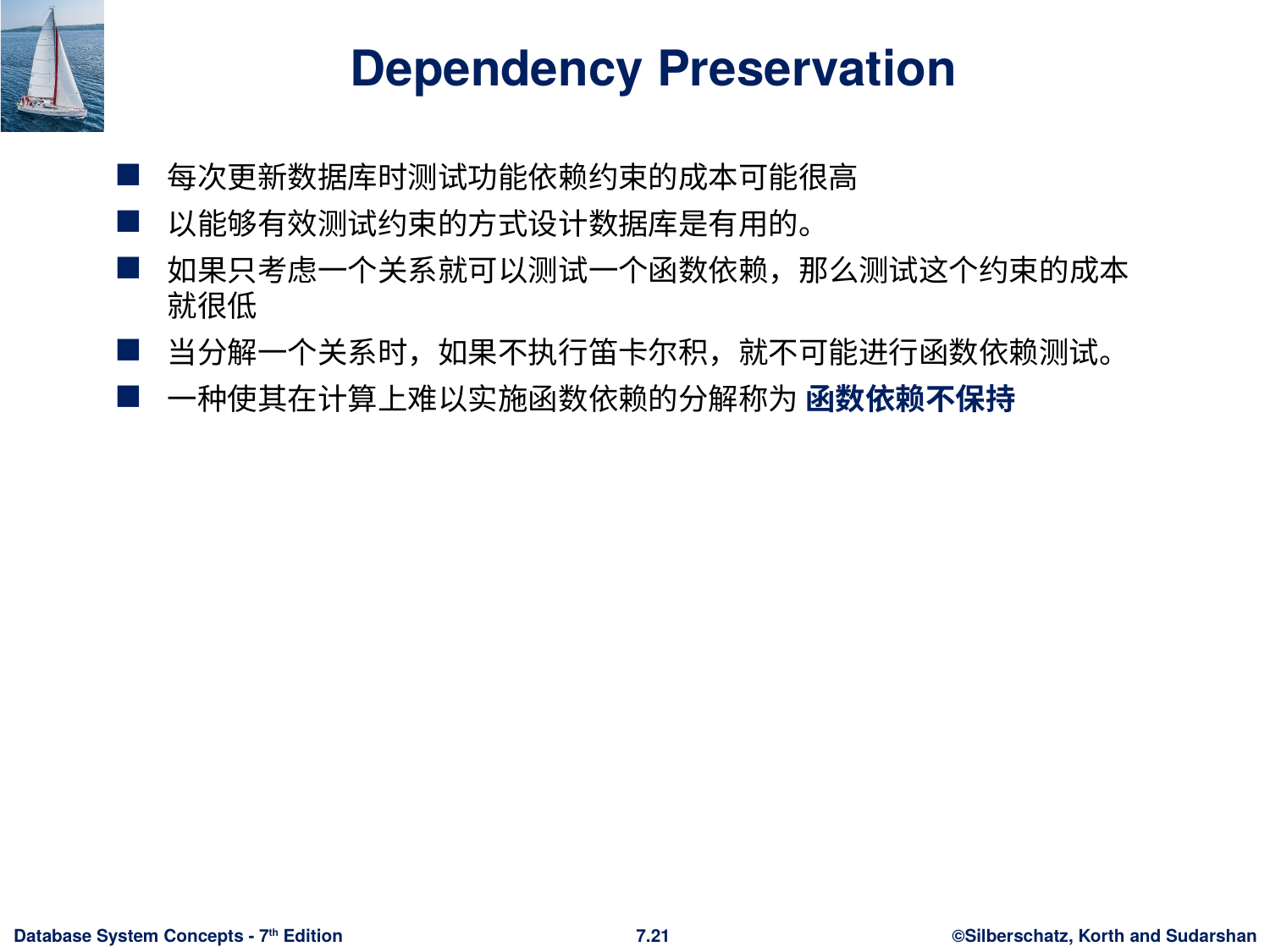

# Dependency Preservation
每次更新数据库时测试功能依赖约束的成本可能很高
以能够有效测试约束的方式设计数据库是有用的。
如果只考虑一个关系就可以测试一个函数依赖，那么测试这个约束的成本就很低
当分解一个关系时，如果不执行笛卡尔积，就不可能进行函数依赖测试。
一种使其在计算上难以实施函数依赖的分解称为 函数依赖不保持